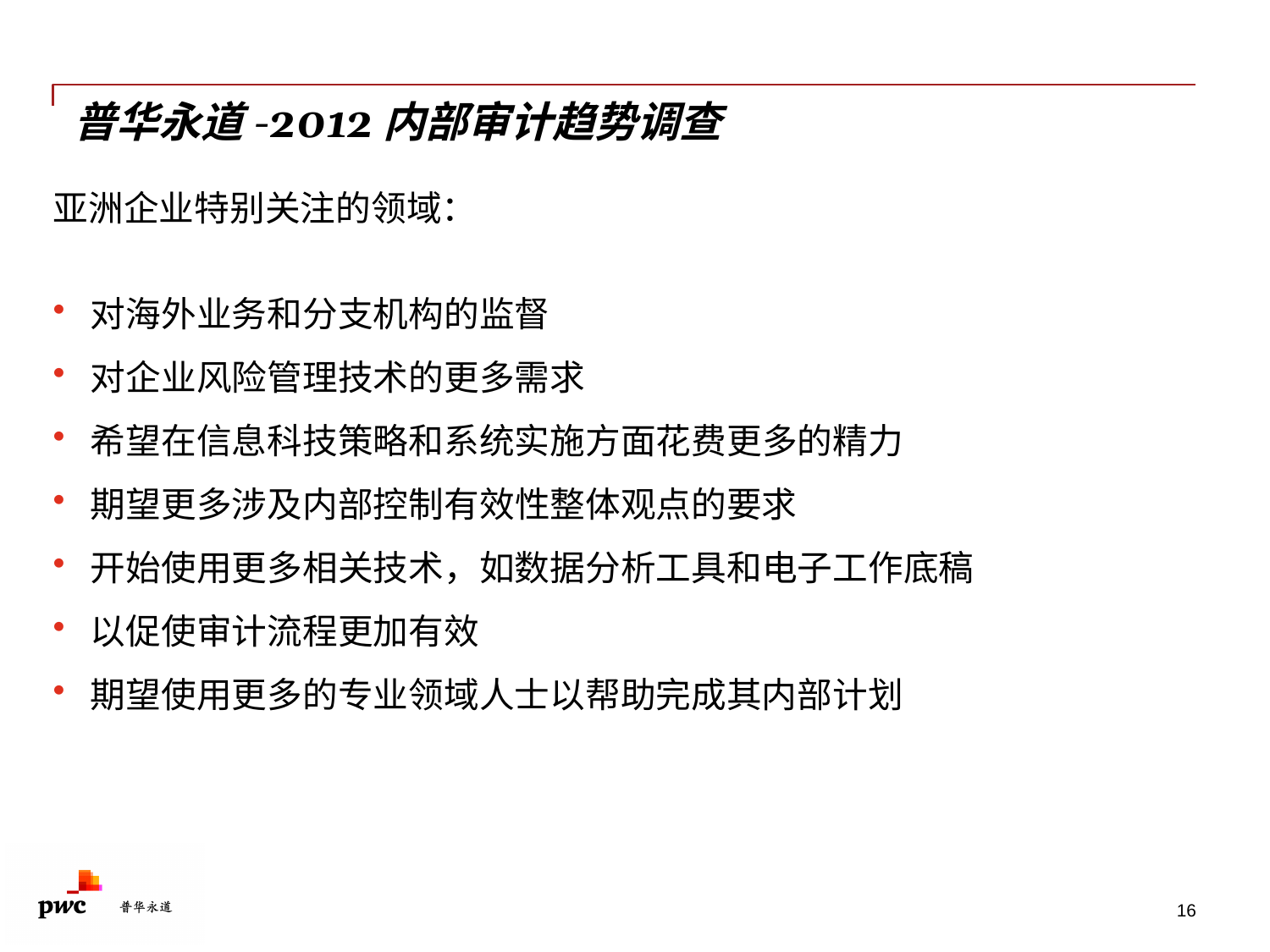

# 普华永道-2012内部审计趋势调查
亚洲企业特别关注的领域：

对海外业务和分支机构的监督
对企业风险管理技术的更多需求
希望在信息科技策略和系统实施方面花费更多的精力
期望更多涉及内部控制有效性整体观点的要求
开始使用更多相关技术，如数据分析工具和电子工作底稿
以促使审计流程更加有效
期望使用更多的专业领域人士以帮助完成其内部计划
16